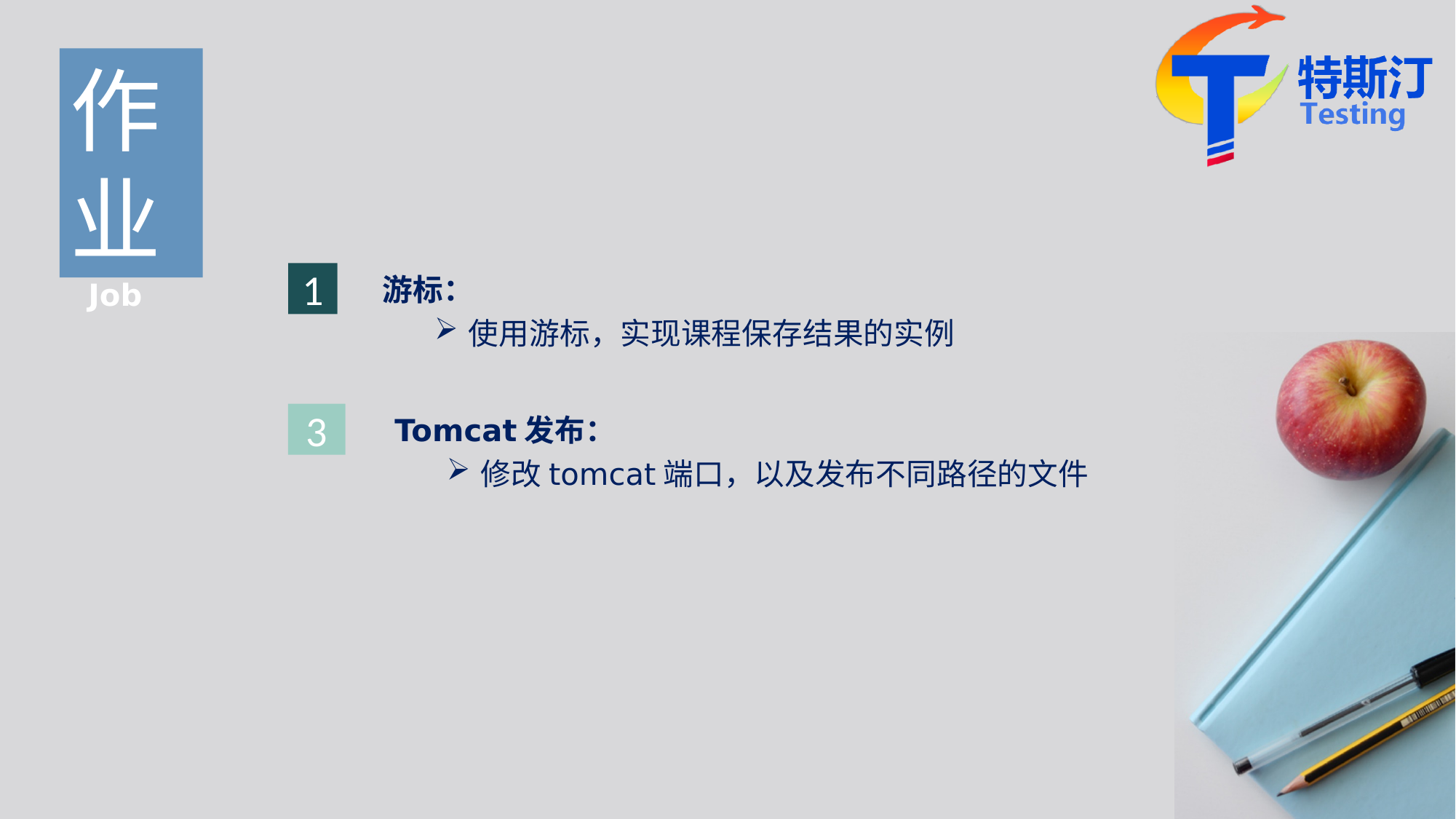

作业
   Job
1
游标：
使用游标，实现课程保存结果的实例
Tomcat发布：
修改tomcat端口，以及发布不同路径的文件
3